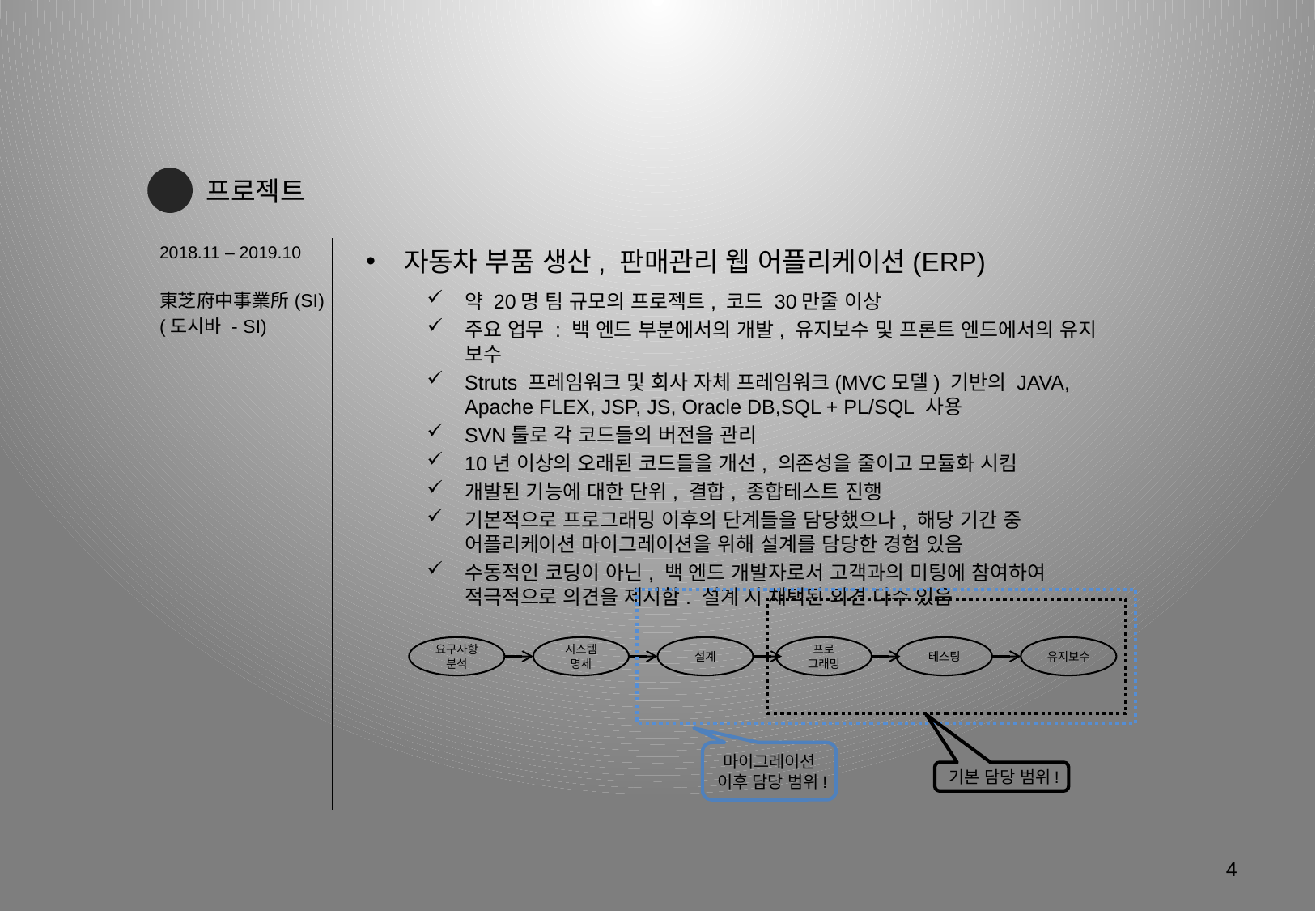

프로젝트
2018.11 – 2019.10
자동차 부품 생산, 판매관리 웹 어플리케이션(ERP)
東芝府中事業所(SI)
(도시바 - SI)
약 20명 팀 규모의 프로젝트, 코드 30만줄 이상
주요 업무 : 백 엔드 부분에서의 개발, 유지보수 및 프론트 엔드에서의 유지 보수
Struts 프레임워크 및 회사 자체 프레임워크(MVC모델) 기반의 JAVA,
Apache FLEX, JSP, JS, Oracle DB,SQL + PL/SQL 사용
SVN툴로 각 코드들의 버전을 관리
10년 이상의 오래된 코드들을 개선, 의존성을 줄이고 모듈화 시킴
개발된 기능에 대한 단위, 결합, 종합테스트 진행
기본적으로 프로그래밍 이후의 단계들을 담당했으나, 해당 기간 중
어플리케이션 마이그레이션을 위해 설계를 담당한 경험 있음
수동적인 코딩이 아닌, 백 엔드 개발자로서 고객과의 미팅에 참여하여
적극적으로 의견을 제시함. 설계 시 채택된 의견 다수 있음

요구사항분석
시스템
명세
설계
프로
그래밍
테스팅
유지보수
마이그레이션 이후 담당 범위!
기본 담당 범위!
4